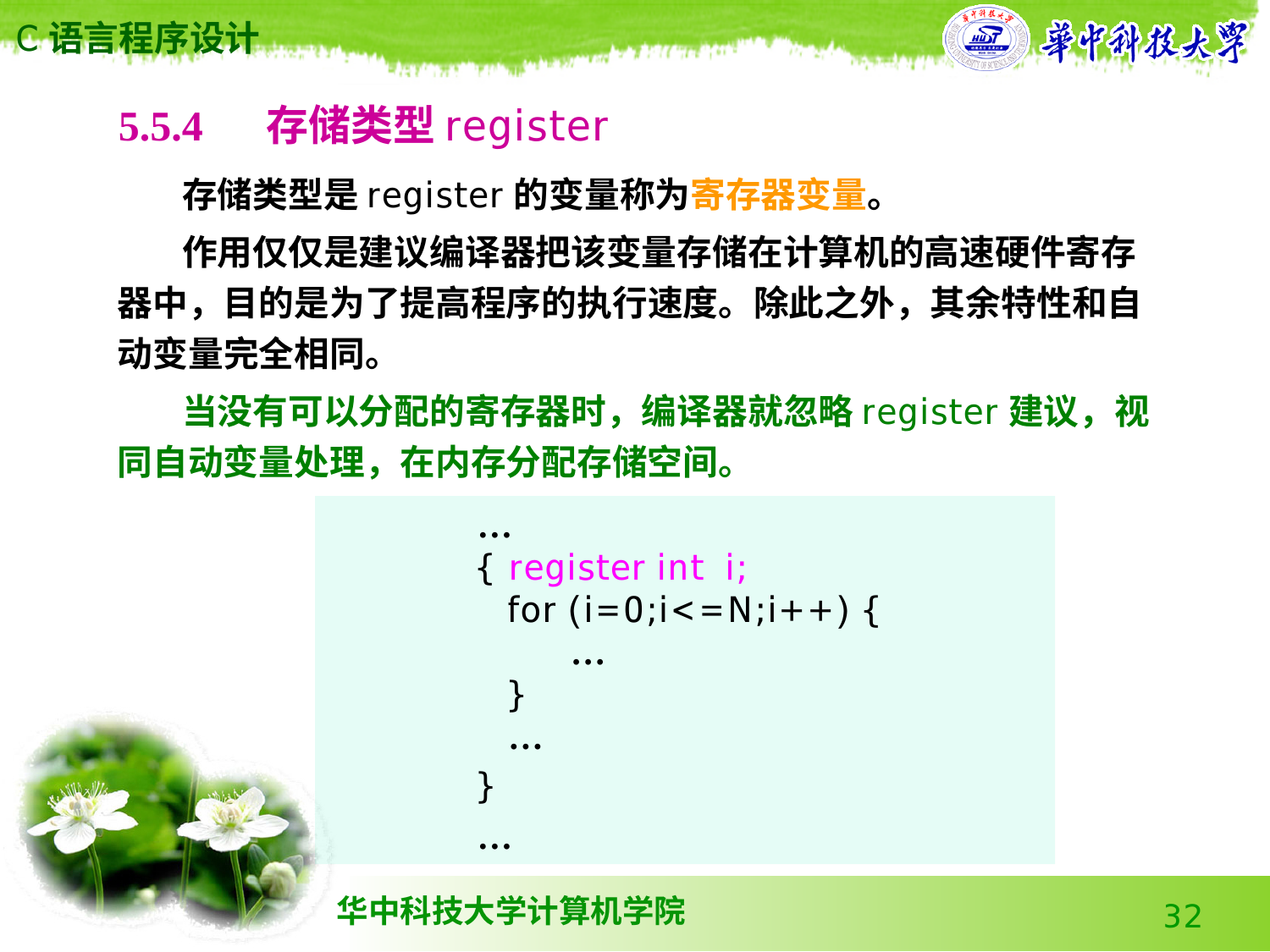

5.5.4 　存储类型register
       存储类型是register的变量称为寄存器变量。
       作用仅仅是建议编译器把该变量存储在计算机的高速硬件寄存器中，目的是为了提高程序的执行速度。除此之外，其余特性和自动变量完全相同。
       当没有可以分配的寄存器时，编译器就忽略register建议，视同自动变量处理，在内存分配存储空间。
…
{ register int  i;
   for (i=0;i<=N;i++) {
         …
   }
   …
}
…
32